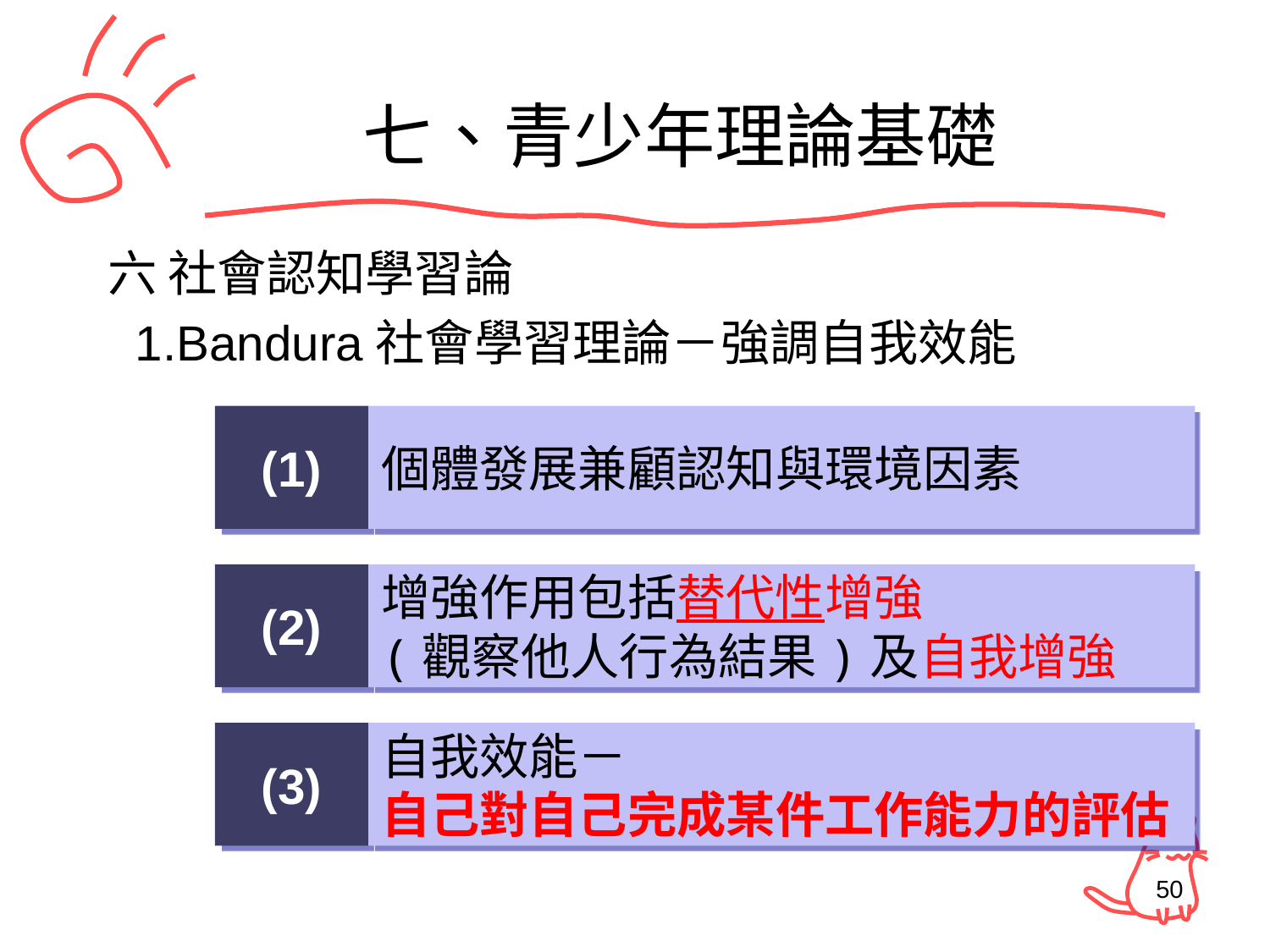

# 七、青少年理論基礎
六 社會認知學習論
  1.Bandura社會學習理論－強調自我效能

(1)
個體發展兼顧認知與環境因素
(2)
增強作用包括替代性增強
(觀察他人行為結果)及自我增強
(3)
自我效能－
自己對自己完成某件工作能力的評估
50